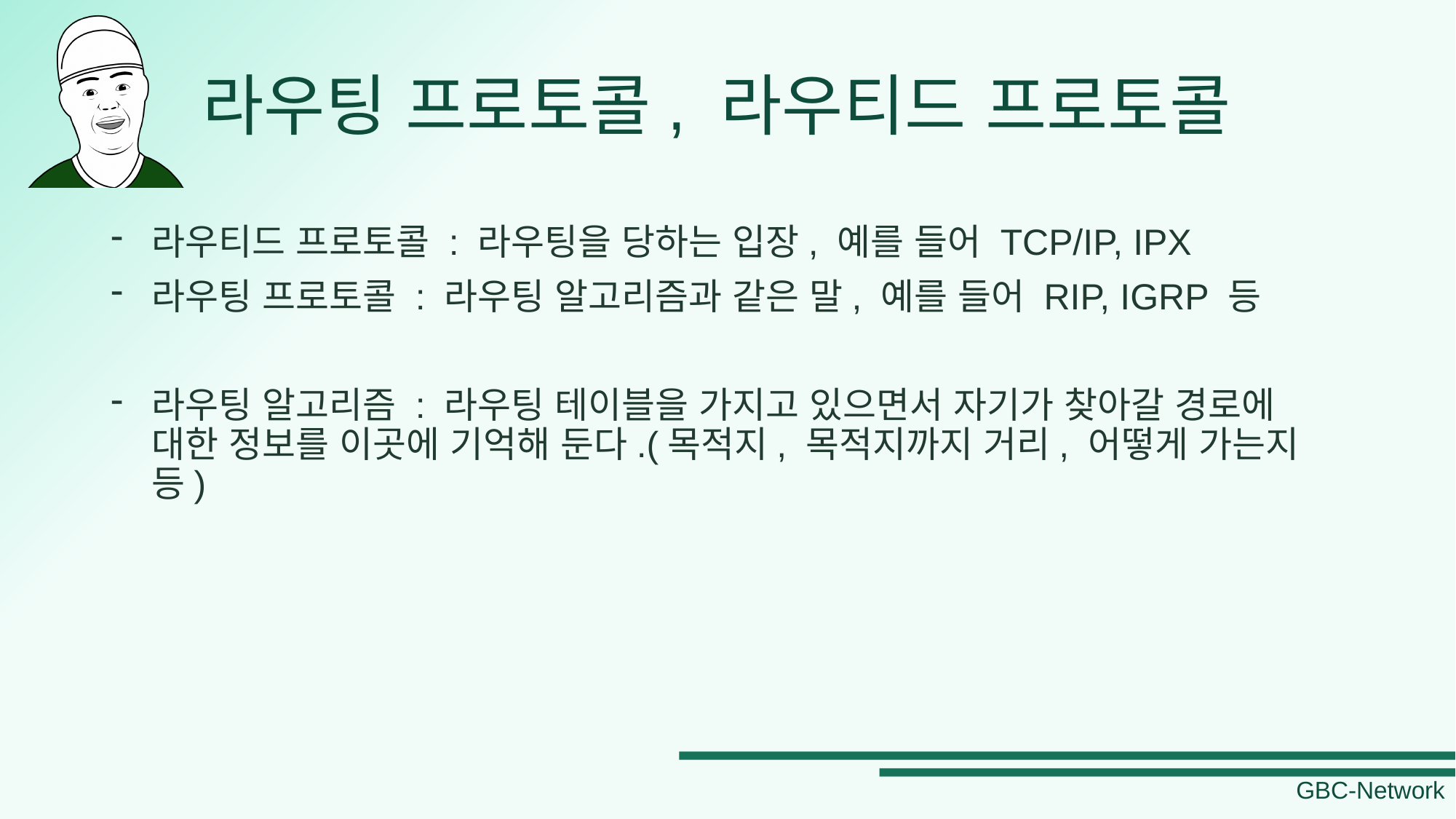

# 라우팅 프로토콜, 라우티드 프로토콜
라우티드 프로토콜 : 라우팅을 당하는 입장, 예를 들어 TCP/IP, IPX
라우팅 프로토콜 : 라우팅 알고리즘과 같은 말, 예를 들어 RIP, IGRP 등

라우팅 알고리즘 : 라우팅 테이블을 가지고 있으면서 자기가 찾아갈 경로에 대한 정보를 이곳에 기억해 둔다.(목적지, 목적지까지 거리, 어떻게 가는지 등)